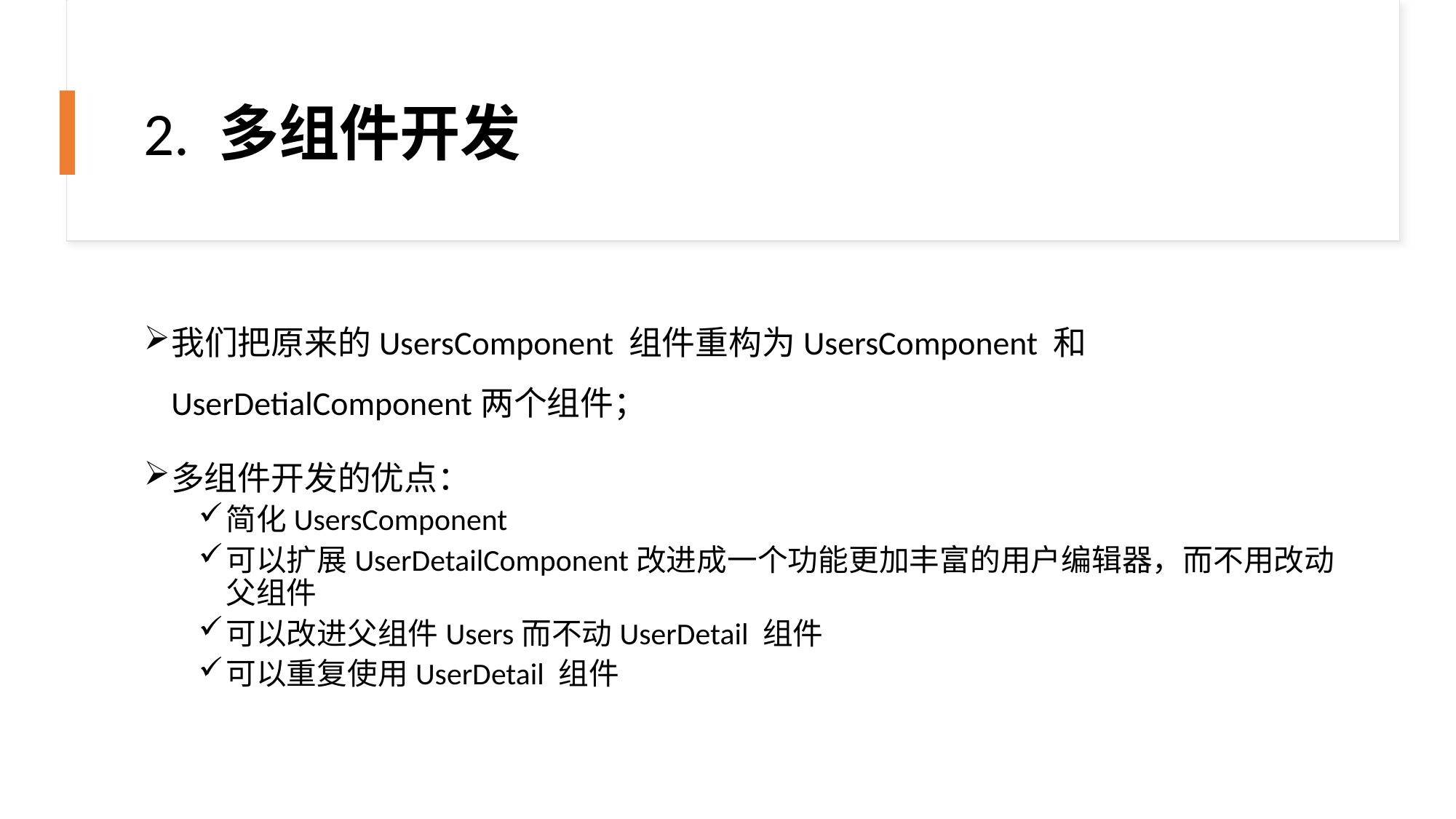

# 2. 多组件开发

我们把原来的UsersComponent 组件重构为UsersComponent 和 UserDetialComponent两个组件；
多组件开发的优点：
简化UsersComponent
可以扩展UserDetailComponent改进成一个功能更加丰富的用户编辑器，而不用改动父组件
可以改进父组件Users而不动UserDetail 组件
可以重复使用UserDetail 组件